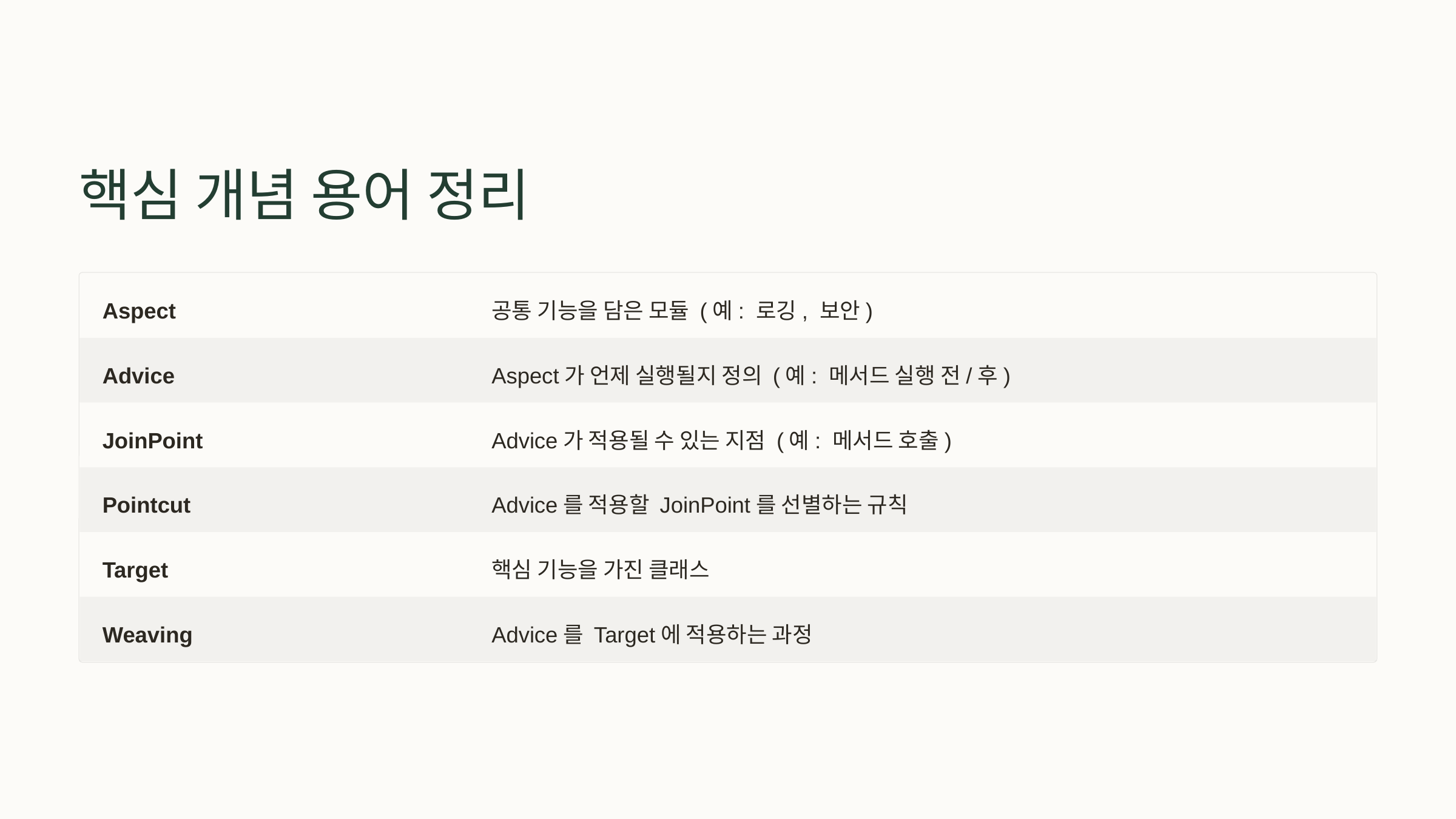

핵심 개념 용어 정리

Aspect
공통 기능을 담은 모듈 (예: 로깅, 보안)

Advice
Aspect가 언제 실행될지 정의 (예: 메서드 실행 전/후)

JoinPoint
Advice가 적용될 수 있는 지점 (예: 메서드 호출)

Pointcut
Advice를 적용할 JoinPoint를 선별하는 규칙

Target
핵심 기능을 가진 클래스

Weaving
Advice를 Target에 적용하는 과정